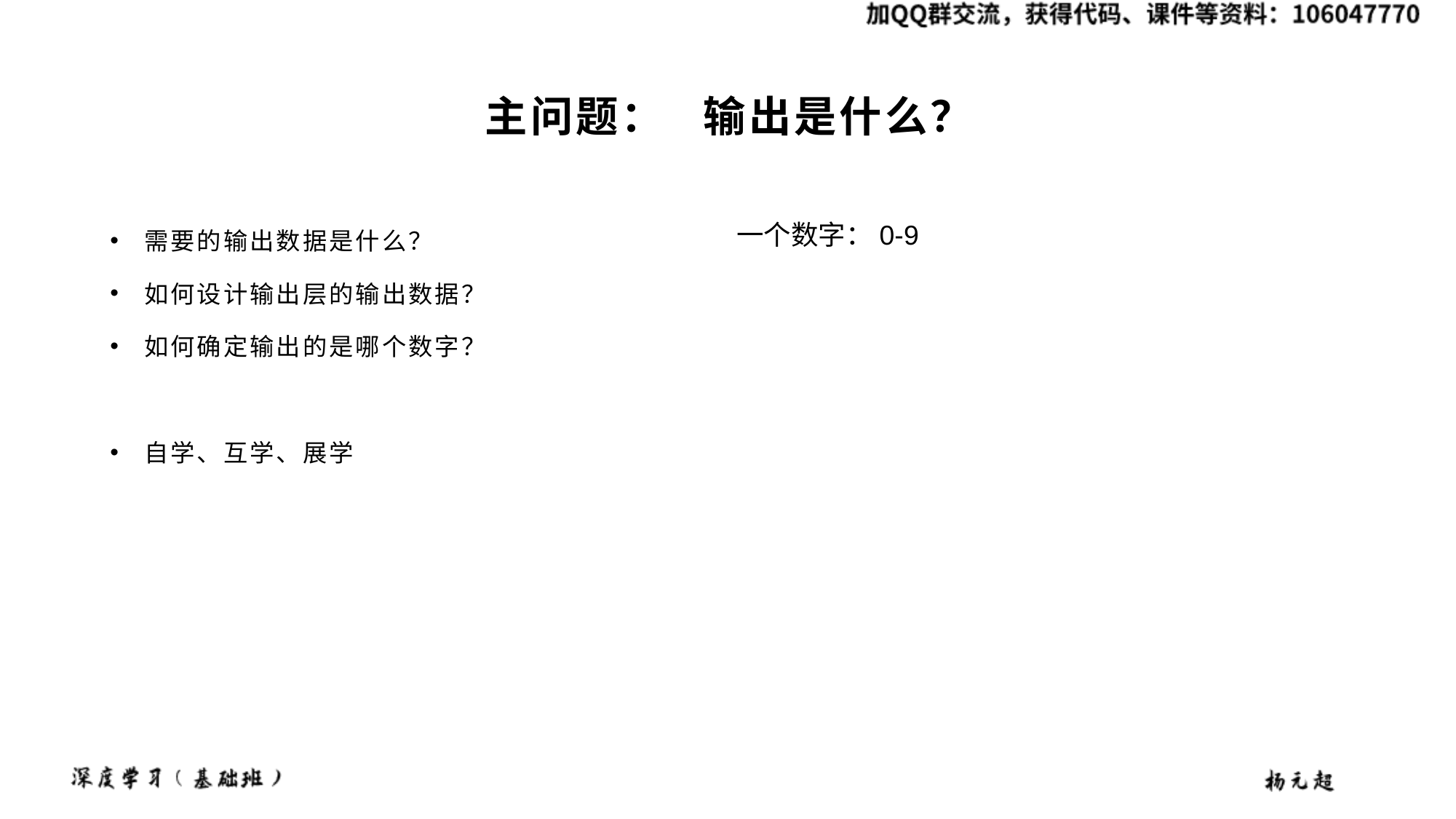

# 主问题：	输出是什么？
需要的输出数据是什么？
如何设计输出层的输出数据？
如何确定输出的是哪个数字？

自学、互学、展学

一个数字：0-9